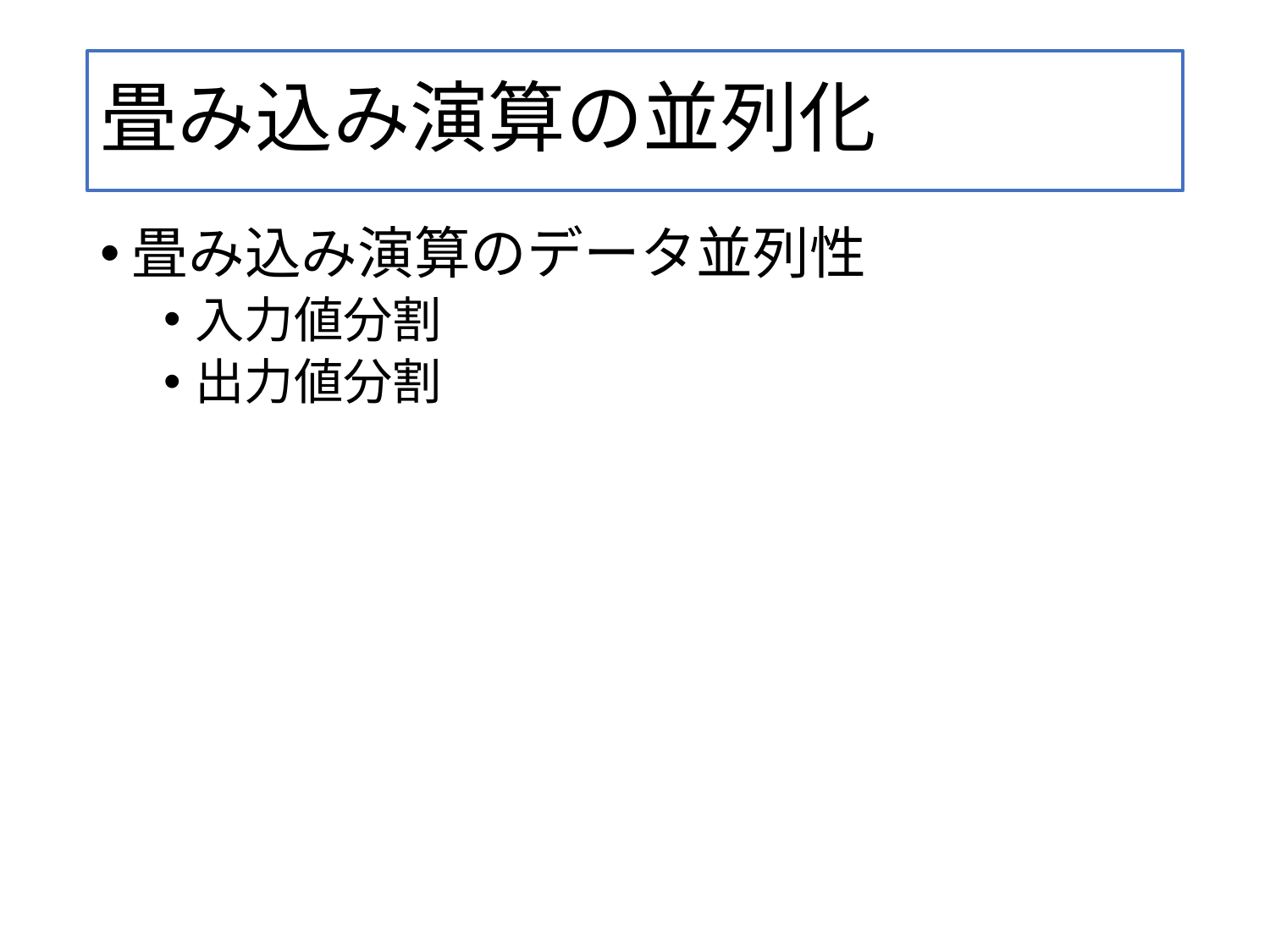

# 畳み込み演算の並列化
畳み込み演算のデータ並列性
入力値分割
出力値分割